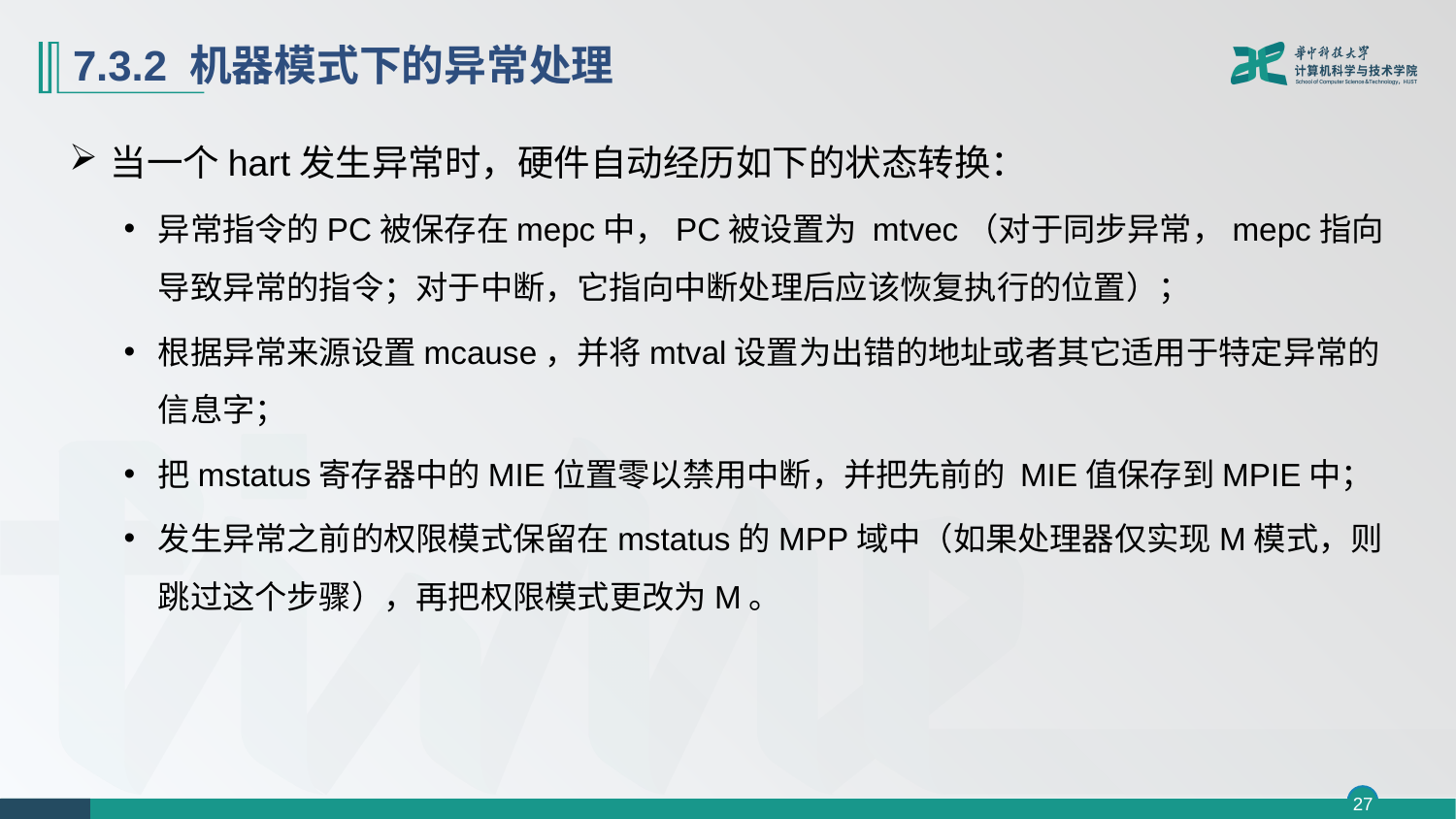

# 7.3.2 机器模式下的异常处理
当一个hart发生异常时，硬件自动经历如下的状态转换：
异常指令的PC被保存在mepc中，PC被设置为 mtvec（对于同步异常，mepc指向导致异常的指令；对于中断，它指向中断处理后应该恢复执行的位置）；
根据异常来源设置mcause，并将mtval设置为出错的地址或者其它适用于特定异常的信息字；
把mstatus寄存器中的MIE位置零以禁用中断，并把先前的 MIE值保存到MPIE中；
发生异常之前的权限模式保留在mstatus的MPP域中（如果处理器仅实现M模式，则跳过这个步骤），再把权限模式更改为M。